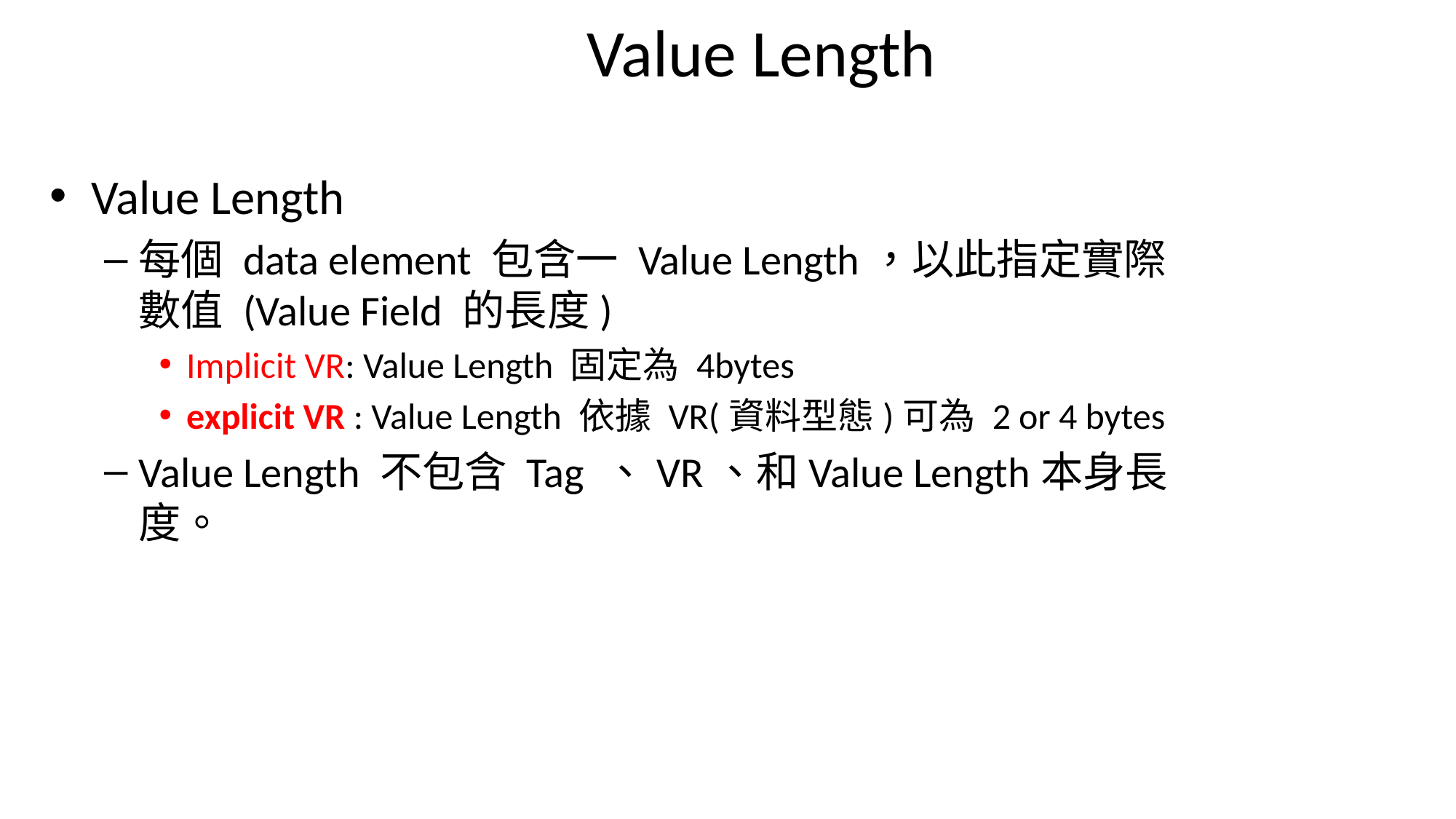

# Value Length
Value Length
每個 data element 包含一 Value Length，以此指定實際數值 (Value Field 的長度)
Implicit VR: Value Length 固定為 4bytes
explicit VR : Value Length 依據 VR(資料型態)可為 2 or 4 bytes
Value Length 不包含 Tag 、VR、和Value Length本身長度。